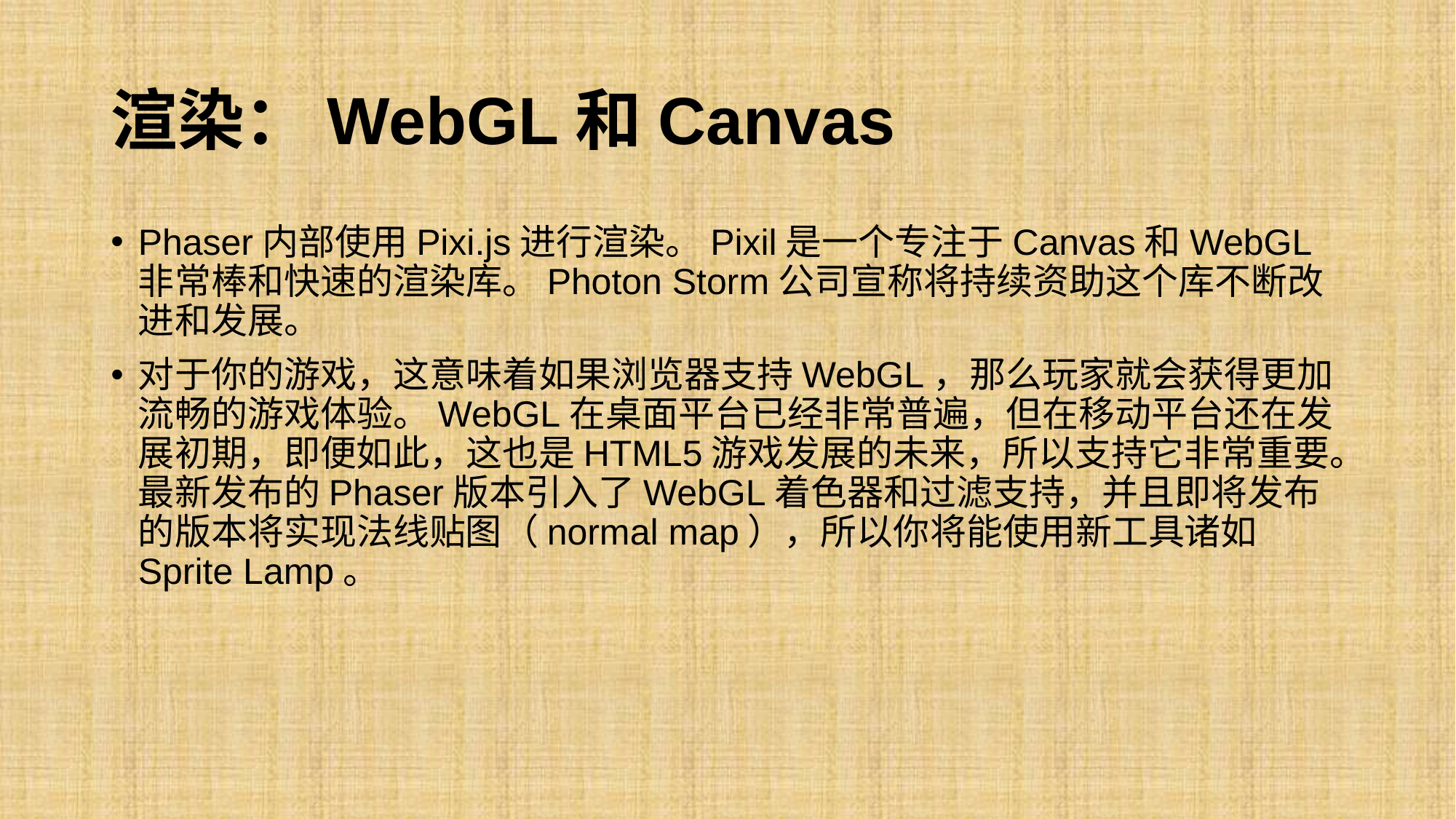

# 渲染：WebGL和Canvas
Phaser内部使用Pixi.js进行渲染。Pixil是一个专注于Canvas和WebGL非常棒和快速的渲染库。Photon Storm公司宣称将持续资助这个库不断改进和发展。
对于你的游戏，这意味着如果浏览器支持WebGL，那么玩家就会获得更加流畅的游戏体验。WebGL在桌面平台已经非常普遍，但在移动平台还在发展初期，即便如此，这也是HTML5游戏发展的未来，所以支持它非常重要。最新发布的Phaser版本引入了WebGL着色器和过滤支持，并且即将发布的版本将实现法线贴图（normal map），所以你将能使用新工具诸如Sprite Lamp。